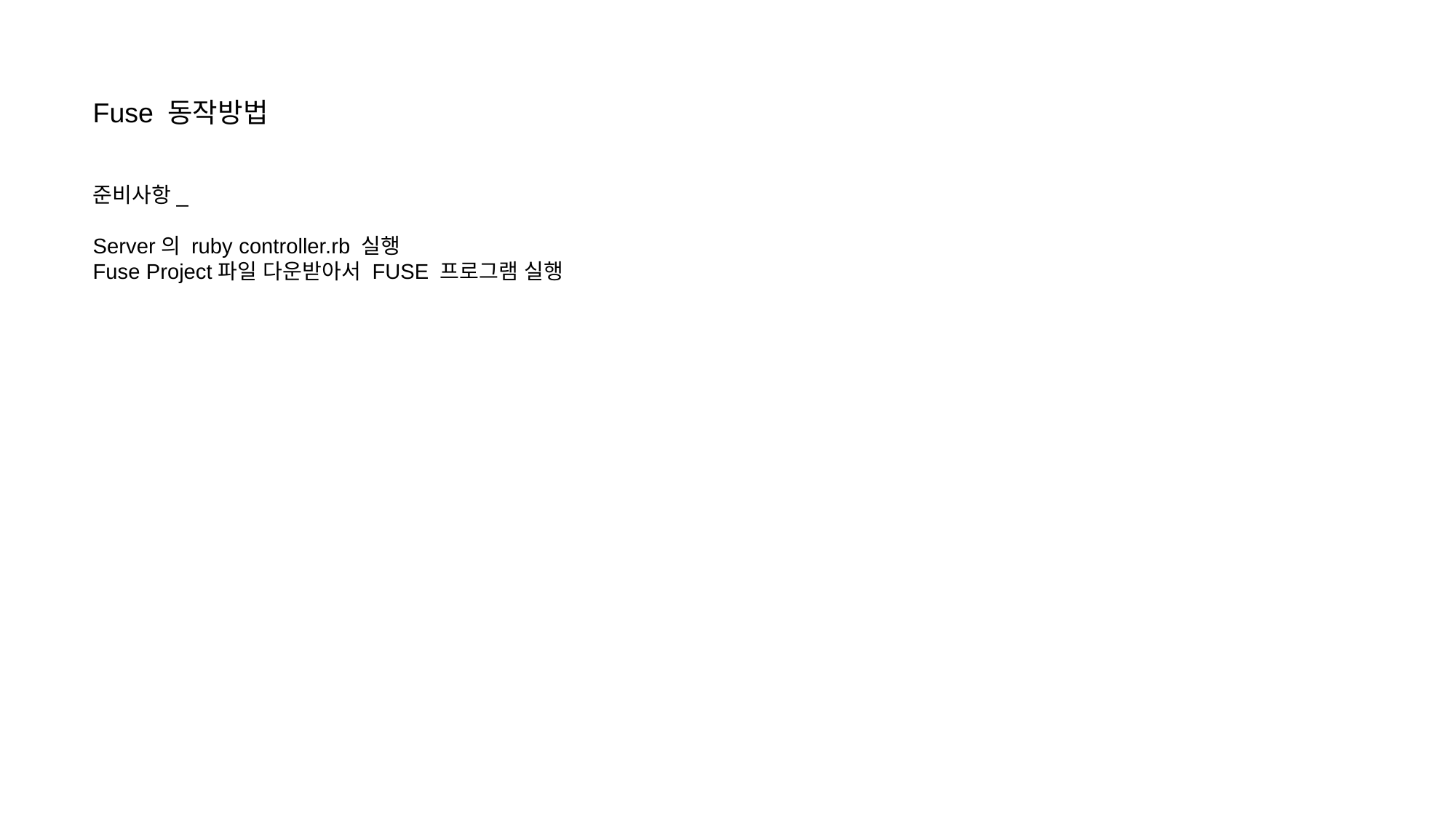

Fuse 동작방법
준비사항_

Server의 ruby controller.rb 실행
Fuse Project파일 다운받아서 FUSE 프로그램 실행